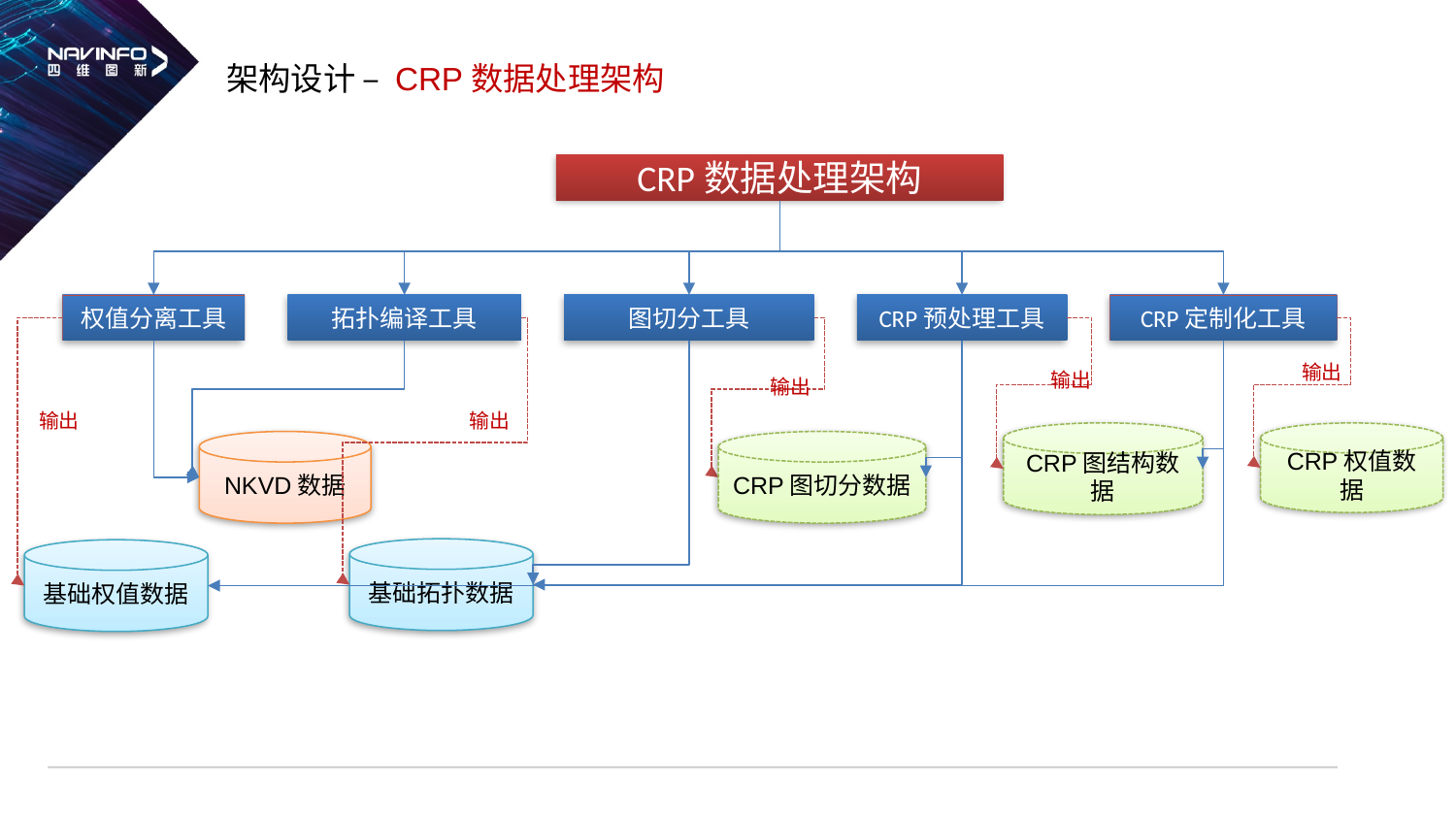

# 架构设计 – CRP数据处理架构
CRP数据处理架构
权值分离工具
拓扑编译工具
图切分工具
CRP预处理工具
CRP定制化工具
输出
输出
输出
输出
输出
CRP图结构数据
CRP权值数据
NKVD数据
CRP图切分数据
基础拓扑数据
基础权值数据